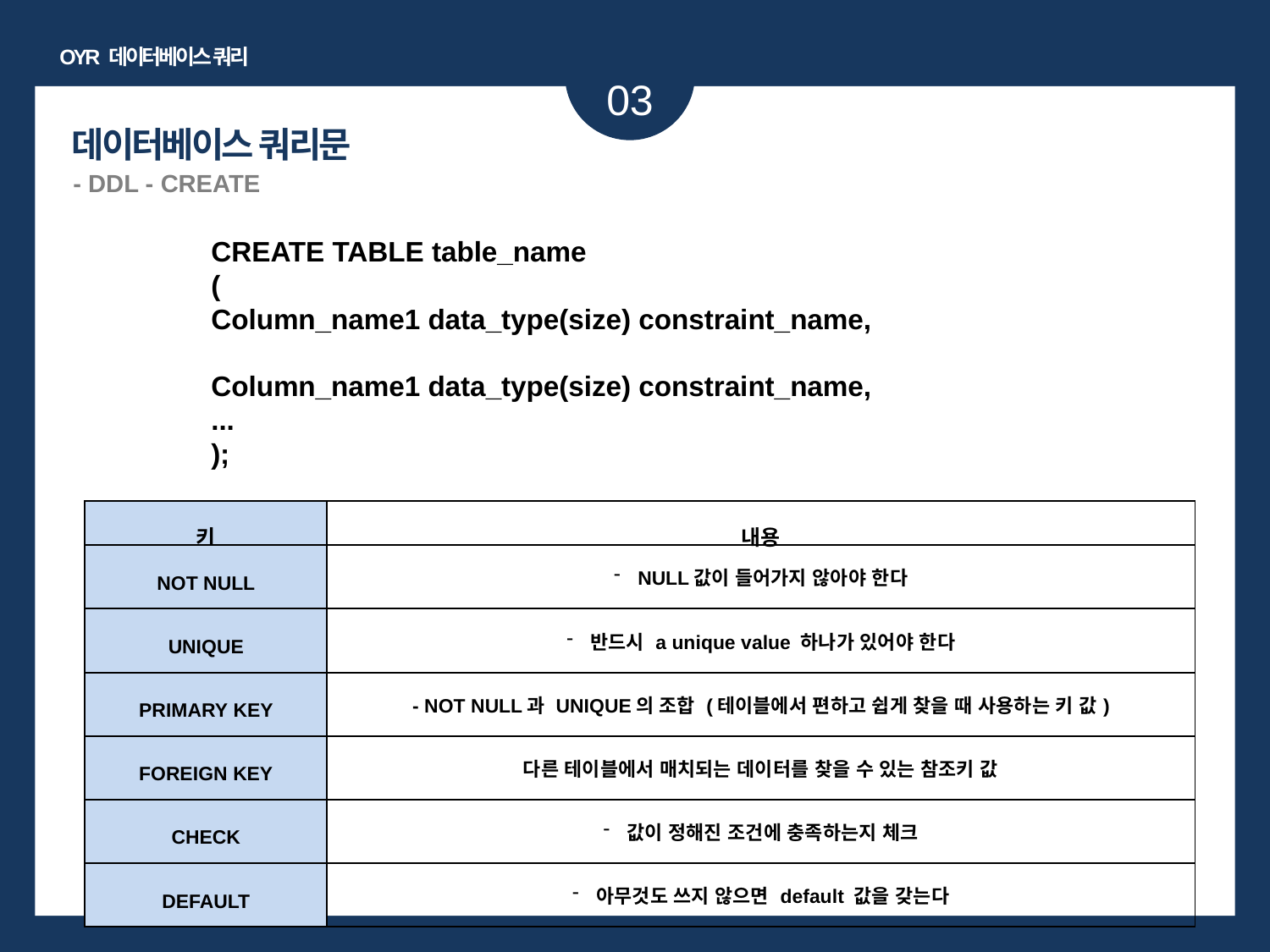

OYR 데이터베이스 쿼리
03

데이터베이스 쿼리문
- DDL - CREATE
CREATE TABLE table_name
(
Column_name1 data_type(size) constraint_name,

Column_name1 data_type(size) constraint_name,
...
);
| 키 | 내용 |
| --- | --- |
| NOT NULL | NULL값이 들어가지 않아야 한다 |
| UNIQUE | 반드시 a unique value 하나가 있어야 한다 |
| PRIMARY KEY | - NOT NULL과 UNIQUE의 조합 (테이블에서 편하고 쉽게 찾을 때 사용하는 키 값) |
| FOREIGN KEY | 다른 테이블에서 매치되는 데이터를 찾을 수 있는 참조키 값 |
| CHECK | 값이 정해진 조건에 충족하는지 체크 |
| DEFAULT | 아무것도 쓰지 않으면 default 값을 갖는다 |